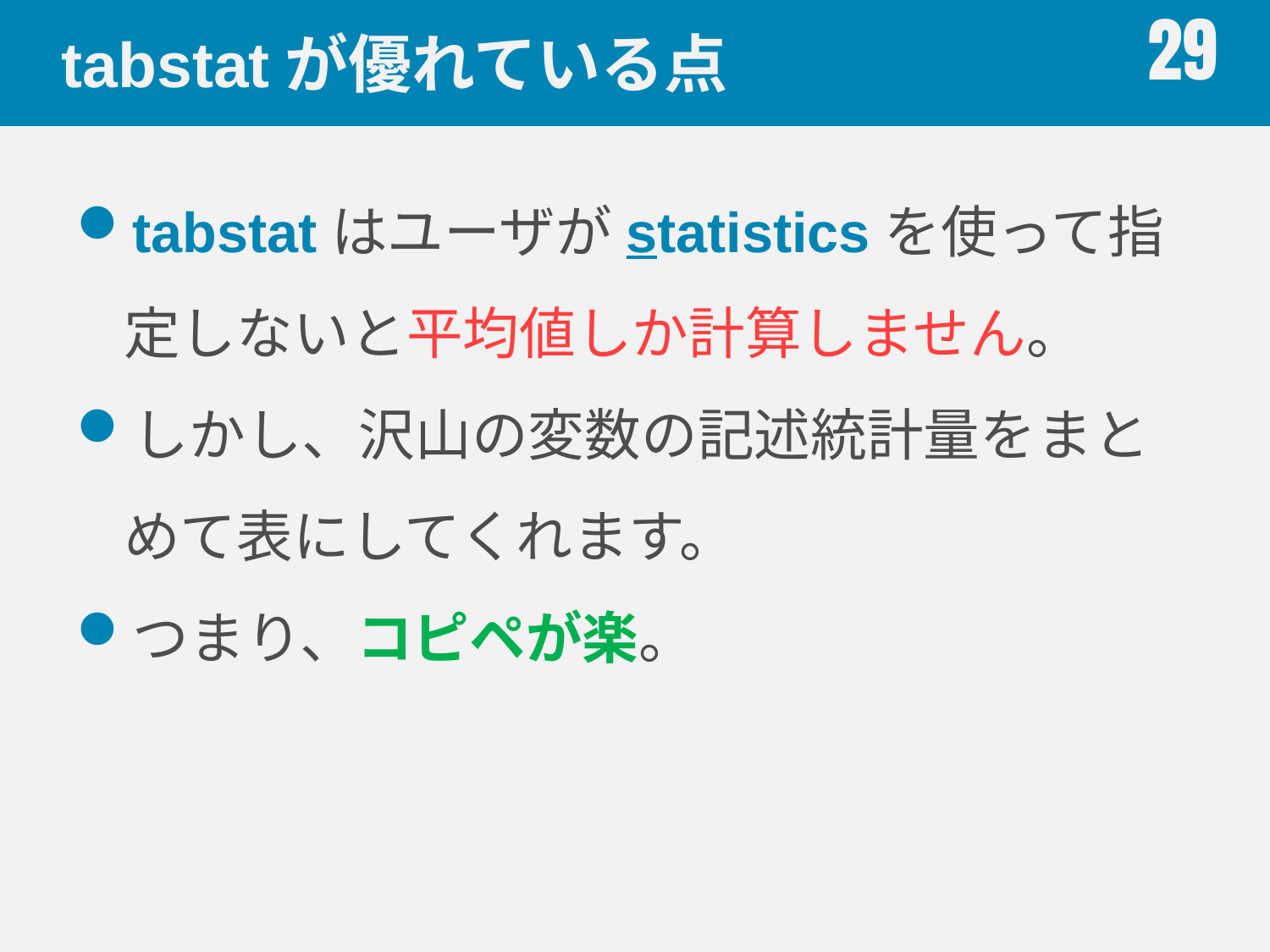

# tabstatが優れている点
 29
tabstatはユーザがstatisticsを使って指定しないと平均値しか計算しません。
しかし、沢山の変数の記述統計量をまとめて表にしてくれます。
つまり、コピペが楽。